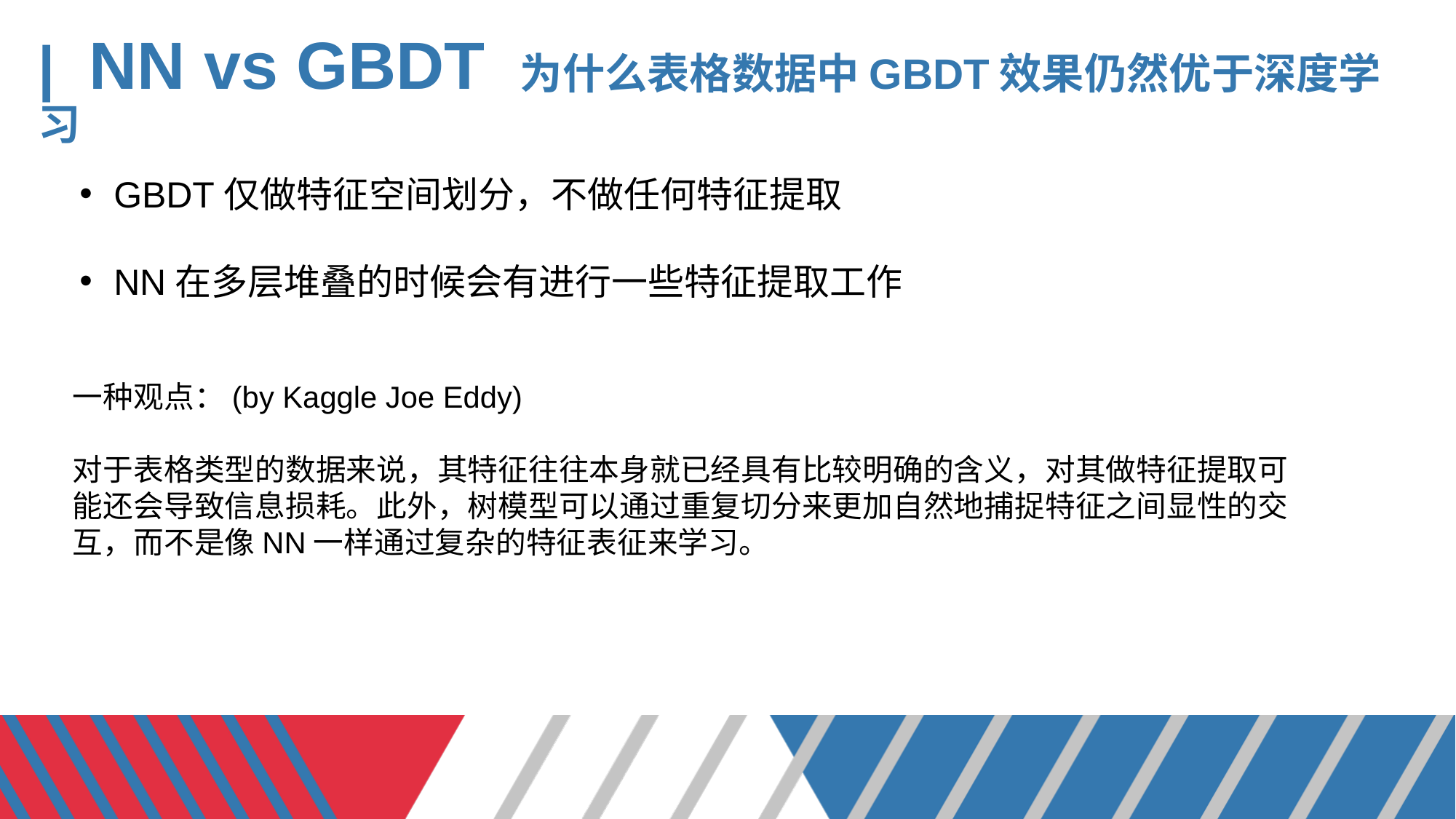

# |  NN vs GBDT 为什么表格数据中GBDT效果仍然优于深度学习
GBDT仅做特征空间划分，不做任何特征提取

NN在多层堆叠的时候会有进行一些特征提取工作
一种观点：(by Kaggle Joe Eddy)

对于表格类型的数据来说，其特征往往本身就已经具有比较明确的含义，对其做特征提取可能还会导致信息损耗。此外，树模型可以通过重复切分来更加自然地捕捉特征之间显性的交互，而不是像NN一样通过复杂的特征表征来学习。